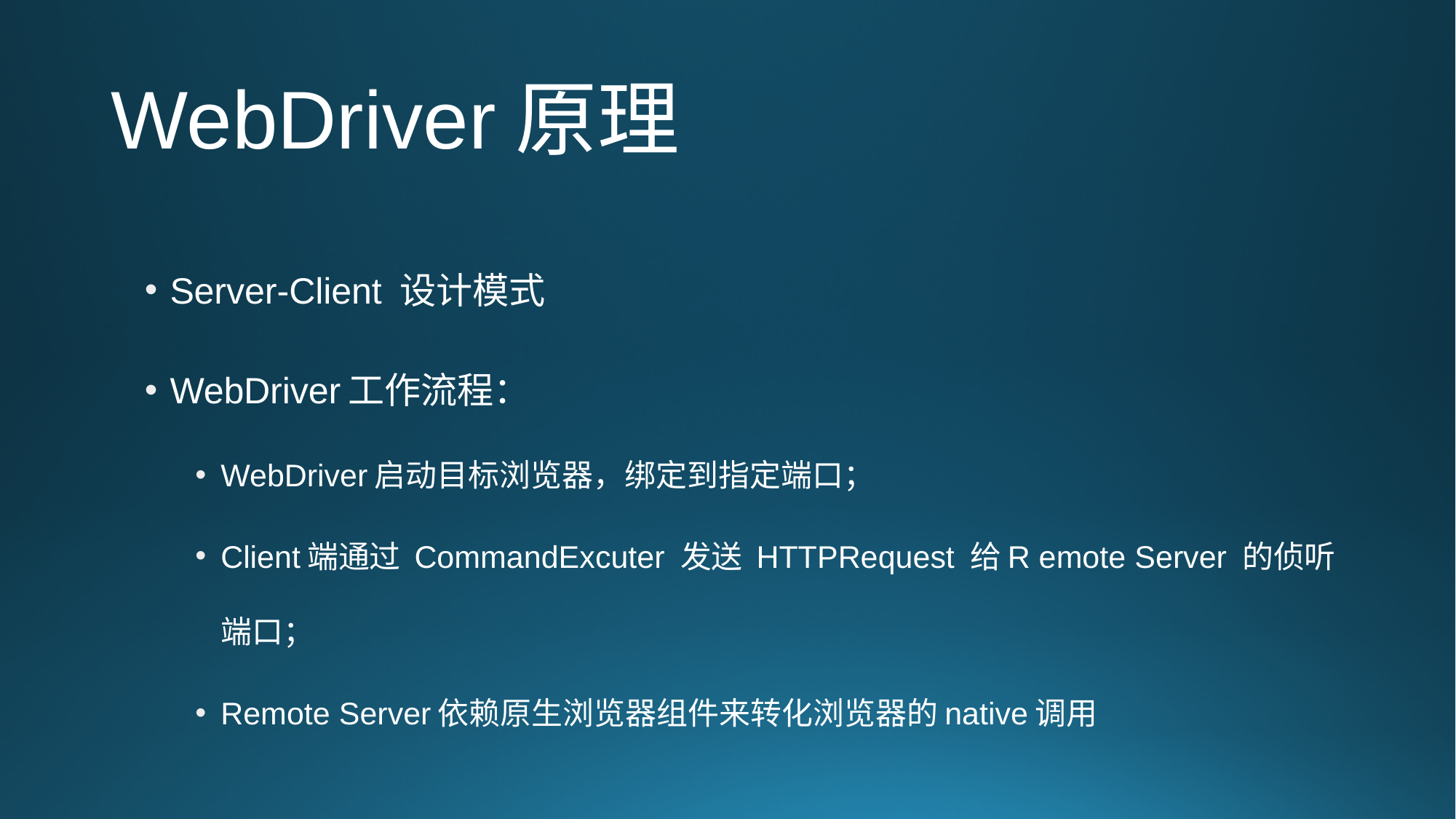

# WebDriver原理
Server-Client 设计模式
WebDriver工作流程：
WebDriver启动目标浏览器，绑定到指定端口；
Client端通过 CommandExcuter 发送 HTTPRequest 给R emote Server 的侦听端口；
Remote Server依赖原生浏览器组件来转化浏览器的native调用